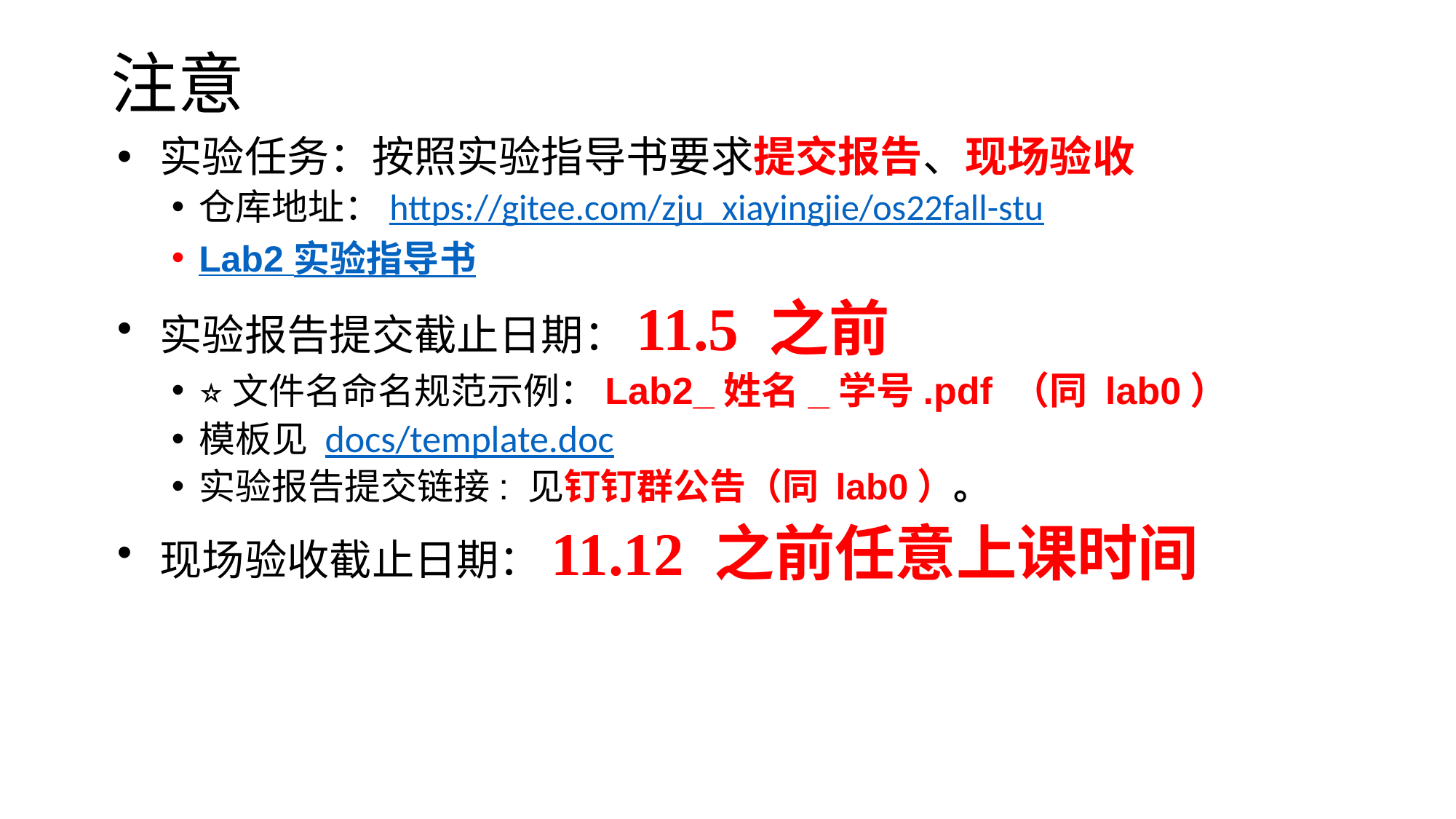

# 注意
实验任务：按照实验指导书要求提交报告、现场验收
仓库地址：https://gitee.com/zju_xiayingjie/os22fall-stu
Lab2 实验指导书
实验报告提交截止日期：11.5 之前
⭐文件名命名规范示例：Lab2_姓名_学号.pdf （同 lab0）
模板见 docs/template.doc
实验报告提交链接: 见钉钉群公告（同 lab0）。
现场验收截止日期：11.12 之前任意上课时间